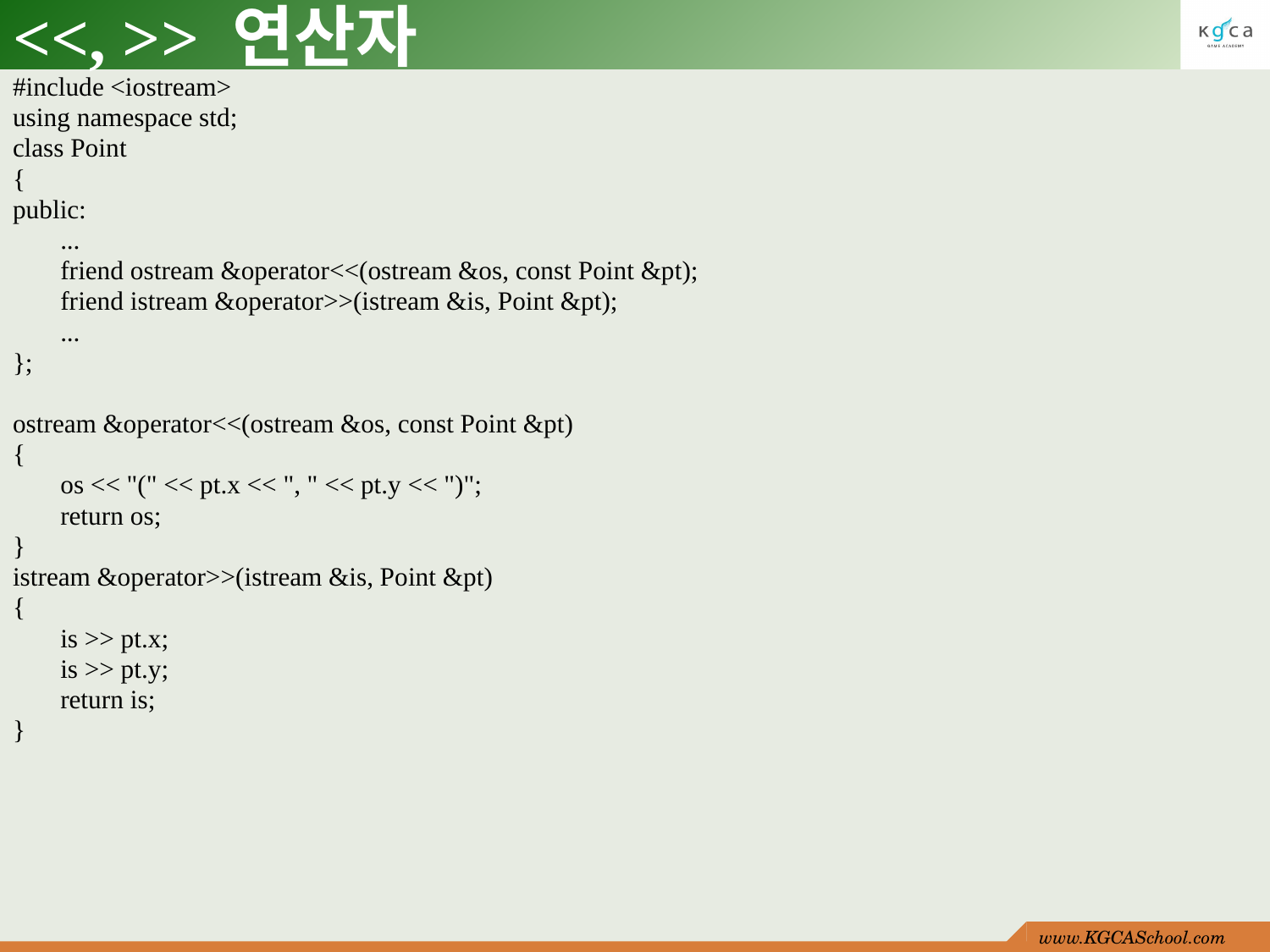

# <<, >> 연산자
#include <iostream>
using namespace std;
class Point
{
public:
	...
	friend ostream &operator<<(ostream &os, const Point &pt);
	friend istream &operator>>(istream &is, Point &pt);
	...
};

ostream &operator<<(ostream &os, const Point &pt)
{
	os << "(" << pt.x << ", " << pt.y << ")";
	return os;
}
istream &operator>>(istream &is, Point &pt)
{
	is >> pt.x;
	is >> pt.y;
	return is;
}